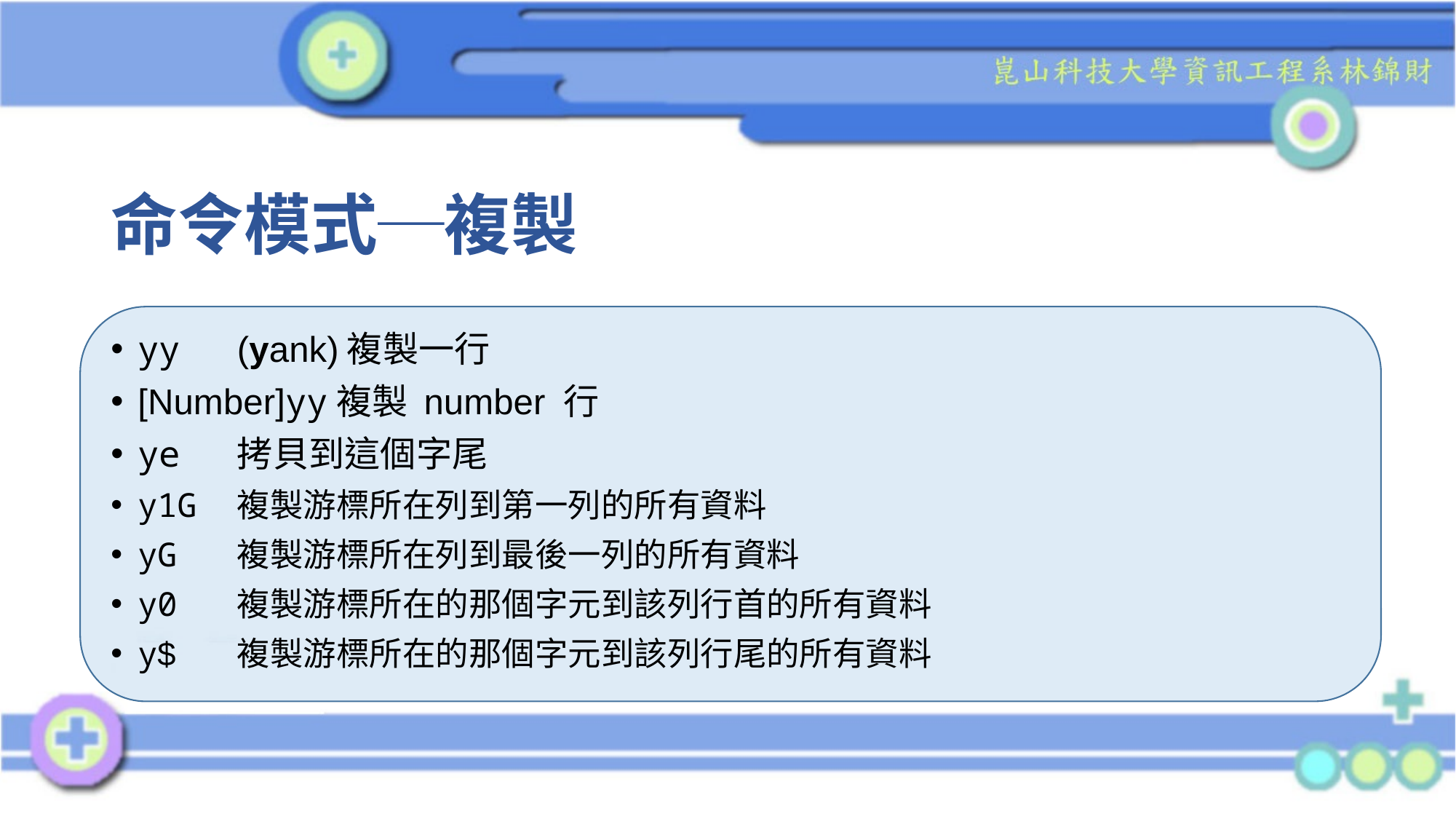

# 命令模式─複製

yy			(yank)複製一行
[Number]yy	複製 number 行
ye			拷貝到這個字尾
y1G			複製游標所在列到第一列的所有資料
yG			複製游標所在列到最後一列的所有資料
y0			複製游標所在的那個字元到該列行首的所有資料
y$			複製游標所在的那個字元到該列行尾的所有資料